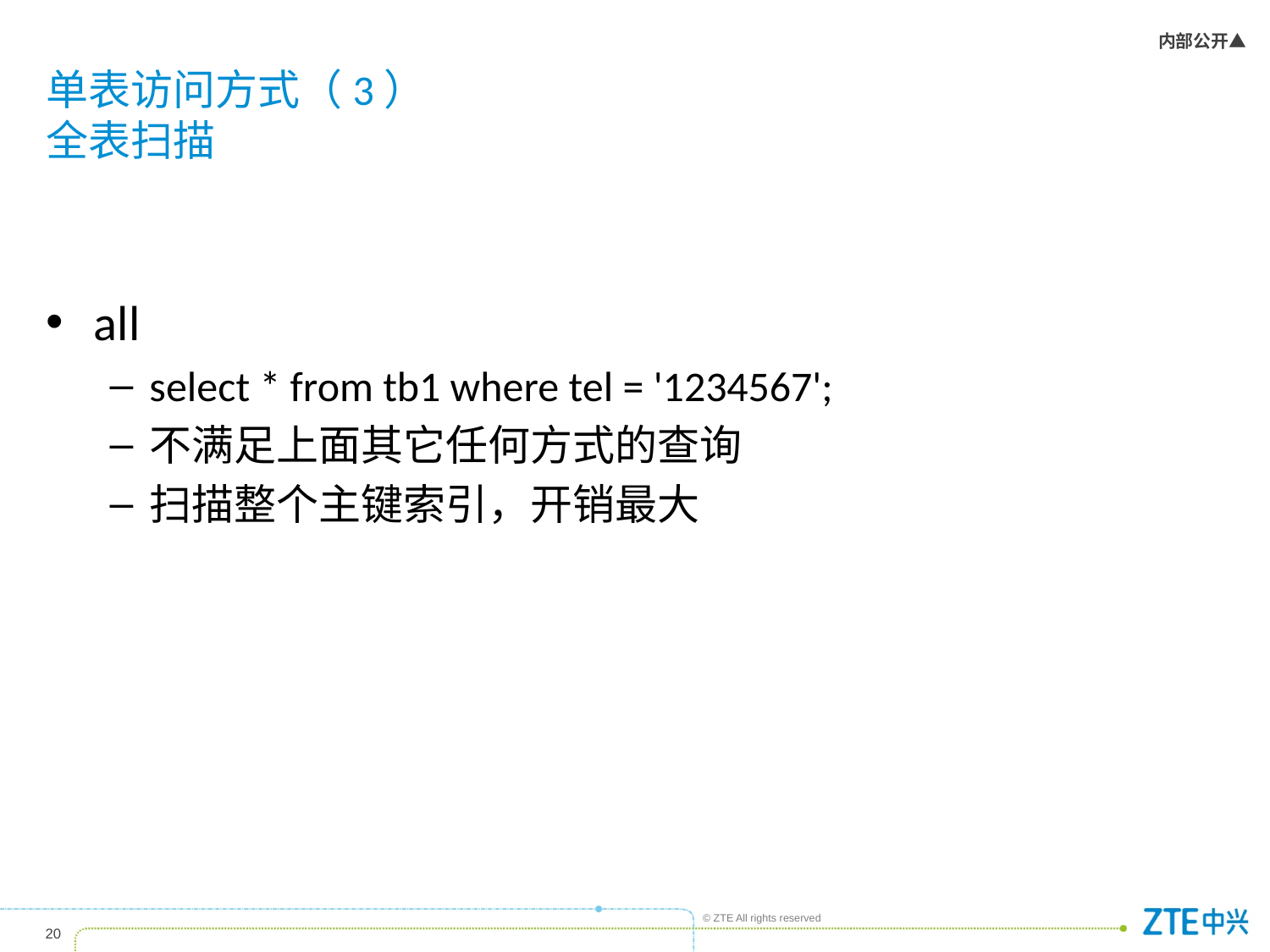

# 单表访问方式（3） 全表扫描

all
select * from tb1 where tel = '1234567';
不满足上面其它任何方式的查询
扫描整个主键索引，开销最大